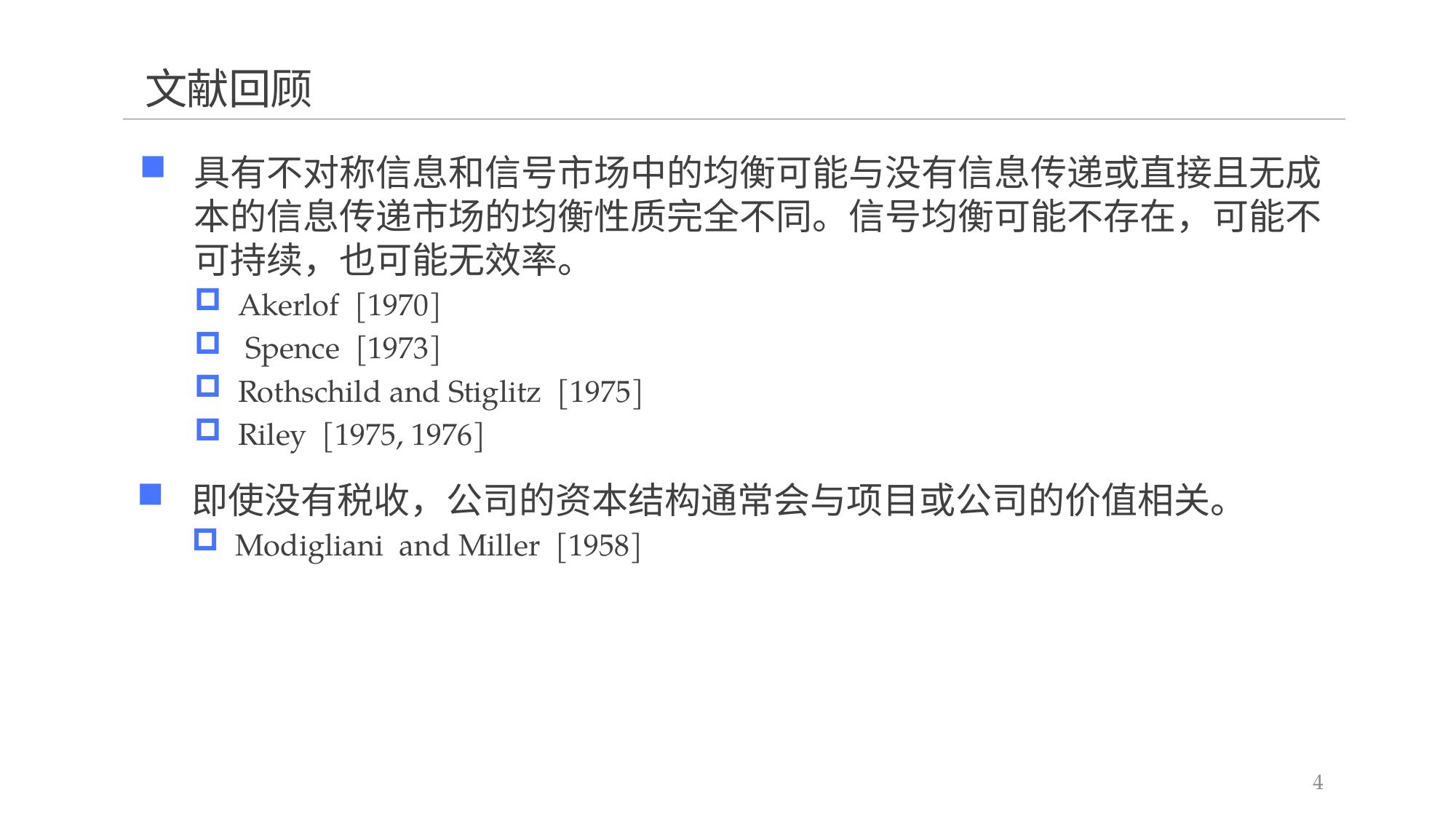

# 文献回顾
具有不对称信息和信号市场中的均衡可能与没有信息传递或直接且无成本的信息传递市场的均衡性质完全不同。信号均衡可能不存在，可能不可持续，也可能无效率。
Akerlof  [1970]
 Spence  [1973]
Rothschild and Stiglitz  [1975]
Riley  [1975, 1976]
即使没有税收，公司的资本结构通常会与项目或公司的价值相关。
Modigliani  and Miller  [1958]
4